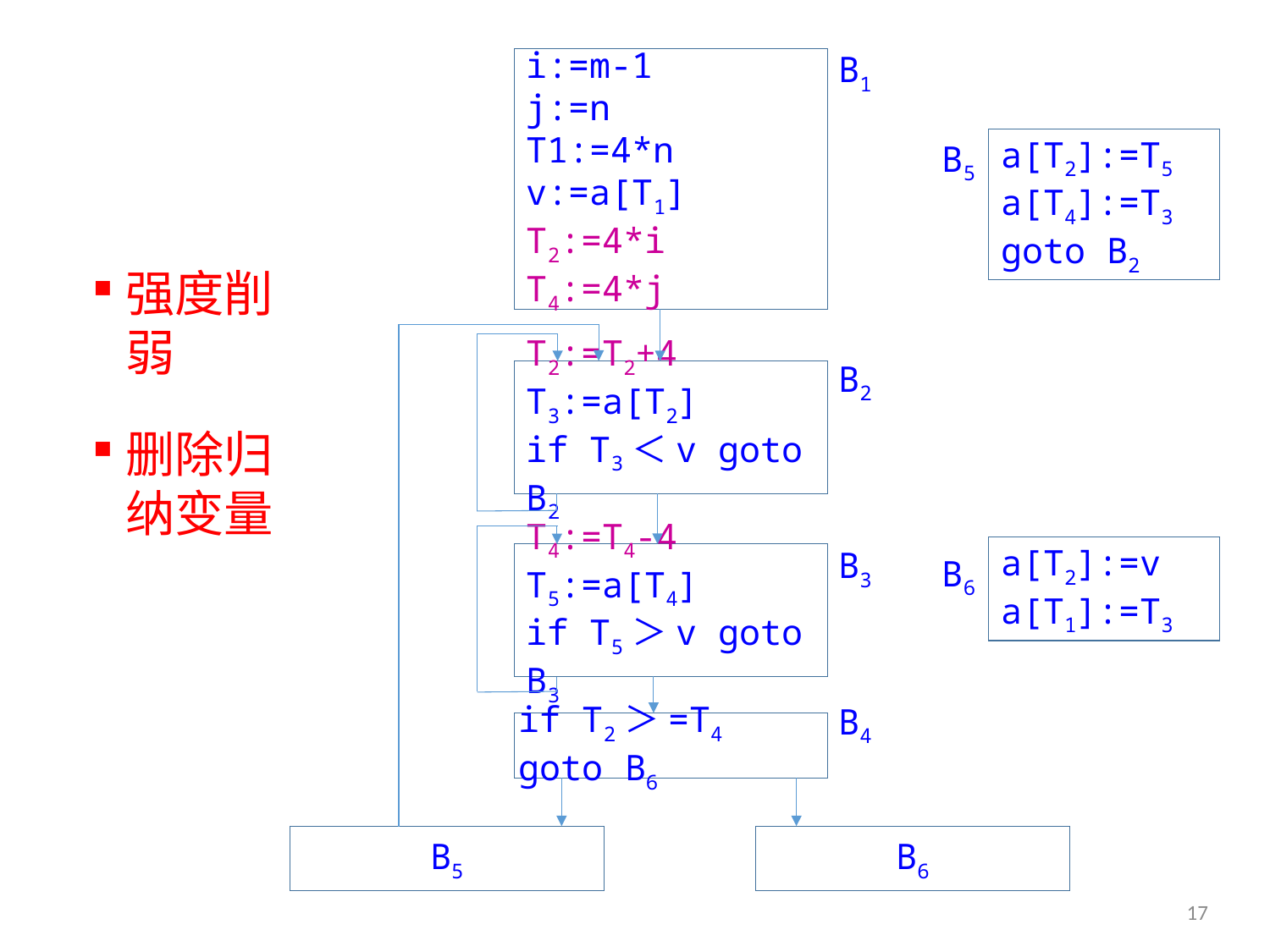

B1
i:=m-1
j:=n
T1:=4*n
v:=a[T1]
T2:=4*i
T4:=4*j
B2
T2:=T2+4
T3:=a[T2]
if T3＜v goto B2
B3
T4:=T4-4
T5:=a[T4]
if T5＞v goto B3
B4
if T2＞=T4 goto B6
B5
B6
B5
a[T2]:=T5
a[T4]:=T3
goto B2
a[T2]:=v
a[T1]:=T3
B6
强度削弱
删除归纳变量
17